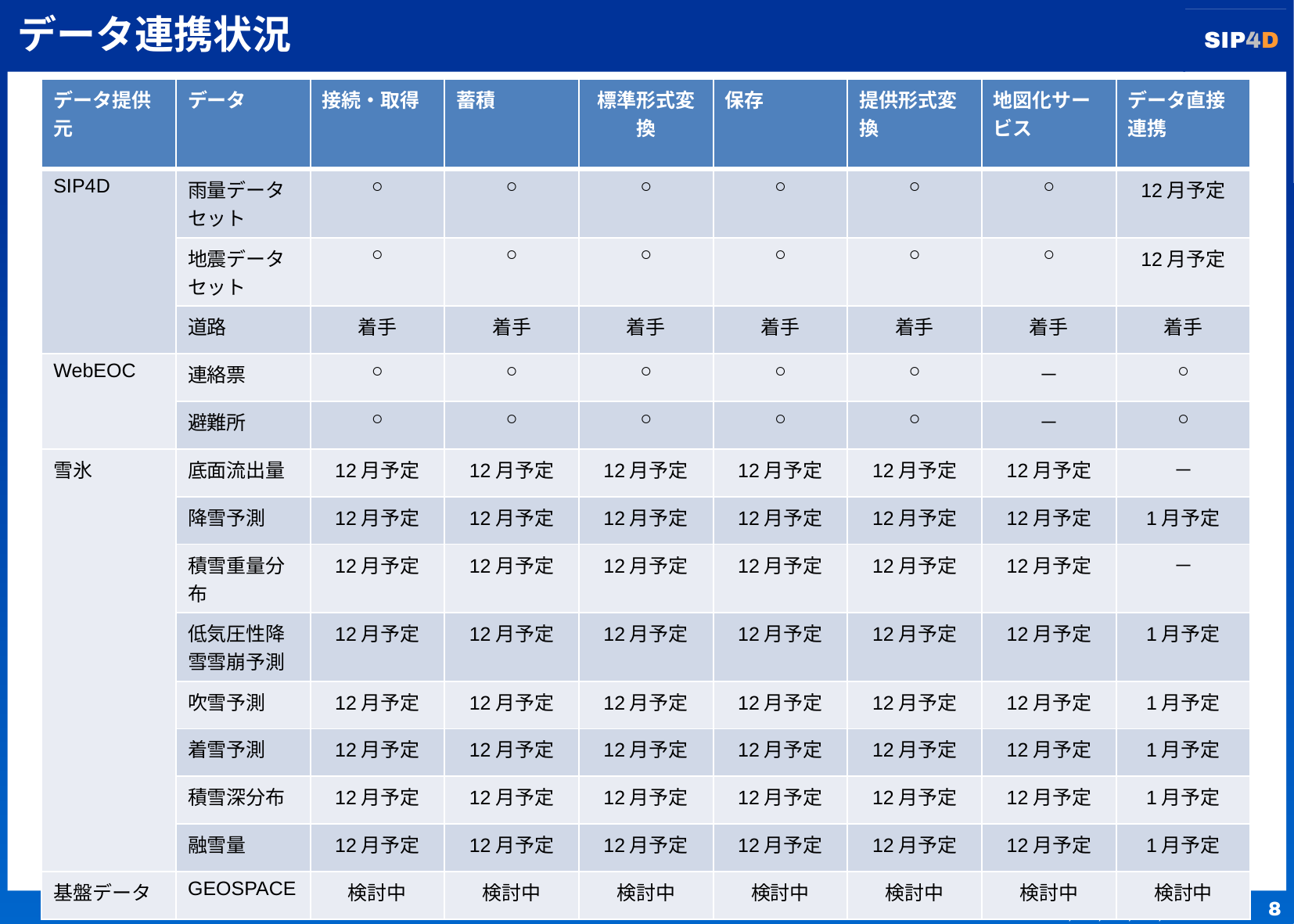

# データ連携状況
| データ提供元 | データ | 接続・取得 | 蓄積 | 標準形式変換 | 保存 | 提供形式変換 | 地図化サービス | データ直接連携 |
| --- | --- | --- | --- | --- | --- | --- | --- | --- |
| SIP4D | 雨量データセット | ○ | ○ | ○ | ○ | ○ | ○ | 12月予定 |
|  | 地震データセット | ○ | ○ | ○ | ○ | ○ | ○ | 12月予定 |
|  | 道路 | 着手 | 着手 | 着手 | 着手 | 着手 | 着手 | 着手 |
| WebEOC | 連絡票 | ○ | ○ | ○ | ○ | ○ | － | ○ |
|  | 避難所 | ○ | ○ | ○ | ○ | ○ | － | ○ |
| 雪氷 | 底面流出量 | 12月予定 | 12月予定 | 12月予定 | 12月予定 | 12月予定 | 12月予定 | － |
|  | 降雪予測 | 12月予定 | 12月予定 | 12月予定 | 12月予定 | 12月予定 | 12月予定 | 1月予定 |
|  | 積雪重量分布 | 12月予定 | 12月予定 | 12月予定 | 12月予定 | 12月予定 | 12月予定 | － |
|  | 低気圧性降雪雪崩予測 | 12月予定 | 12月予定 | 12月予定 | 12月予定 | 12月予定 | 12月予定 | 1月予定 |
|  | 吹雪予測 | 12月予定 | 12月予定 | 12月予定 | 12月予定 | 12月予定 | 12月予定 | 1月予定 |
|  | 着雪予測 | 12月予定 | 12月予定 | 12月予定 | 12月予定 | 12月予定 | 12月予定 | 1月予定 |
|  | 積雪深分布 | 12月予定 | 12月予定 | 12月予定 | 12月予定 | 12月予定 | 12月予定 | 1月予定 |
|  | 融雪量 | 12月予定 | 12月予定 | 12月予定 | 12月予定 | 12月予定 | 12月予定 | 1月予定 |
| 基盤データ | GEOSPACE | 検討中 | 検討中 | 検討中 | 検討中 | 検討中 | 検討中 | 検討中 |

8
SIP「レジリエントな防災・減災機能の強化」課題④　2014,2015,2016,2017,2018